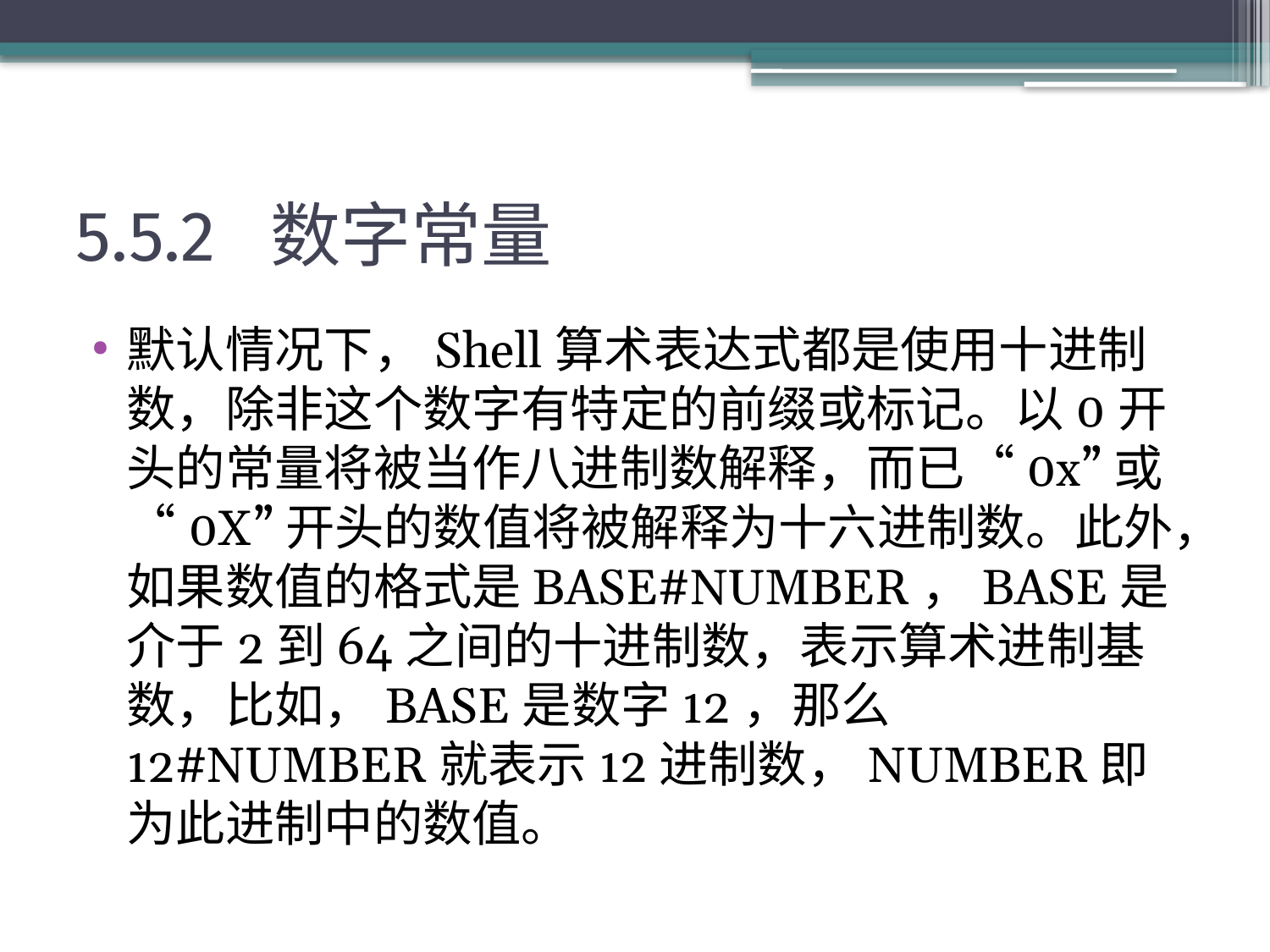

# 5.5.2  数字常量
默认情况下，Shell算术表达式都是使用十进制数，除非这个数字有特定的前缀或标记。以0开头的常量将被当作八进制数解释，而已“0x”或“0X”开头的数值将被解释为十六进制数。此外，如果数值的格式是BASE#NUMBER，BASE是介于2到64之间的十进制数，表示算术进制基数，比如，BASE是数字12，那么12#NUMBER就表示12进制数，NUMBER即为此进制中的数值。